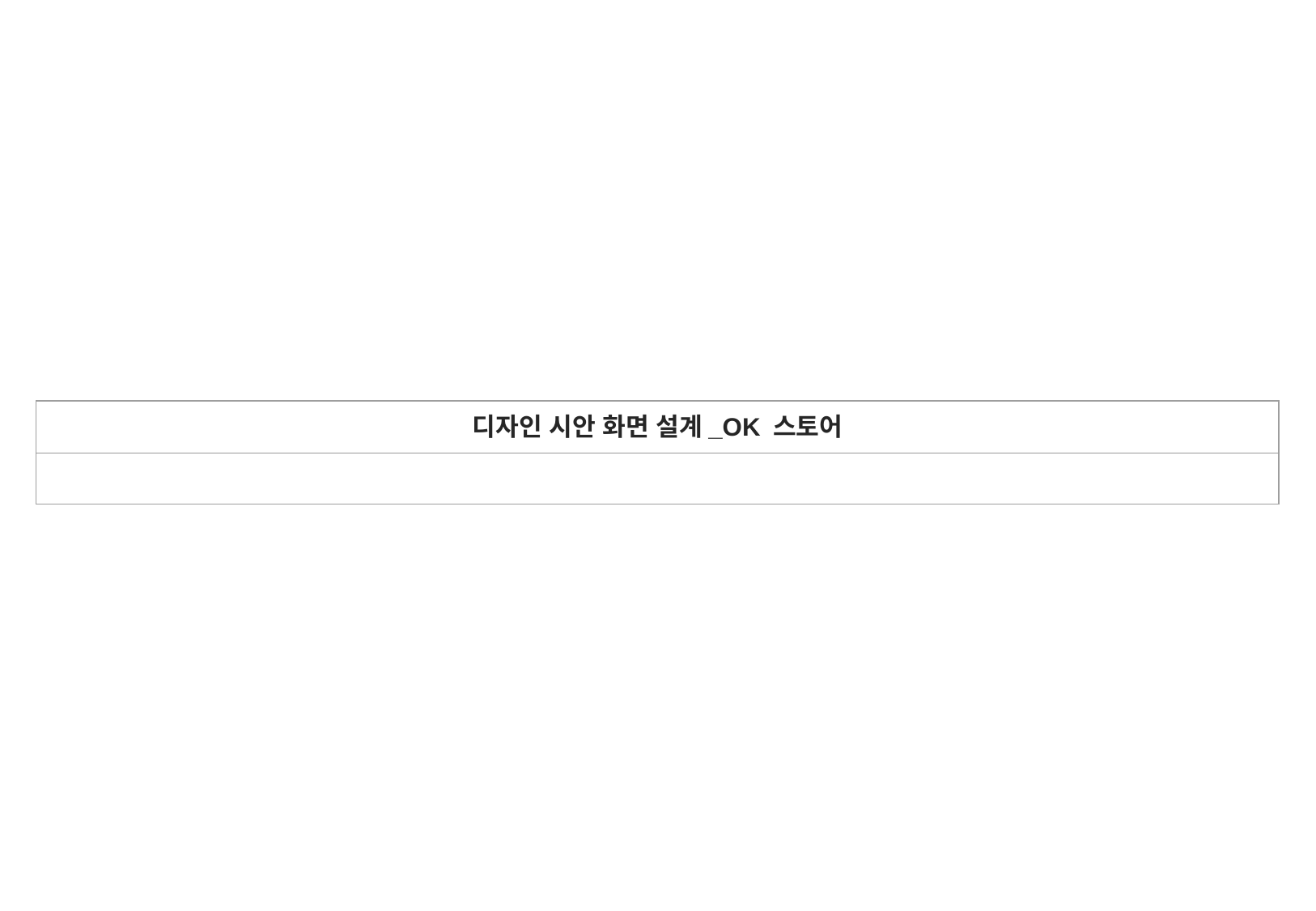

| 디자인 시안 화면 설계\_OK 스토어 |
| --- |
|  |